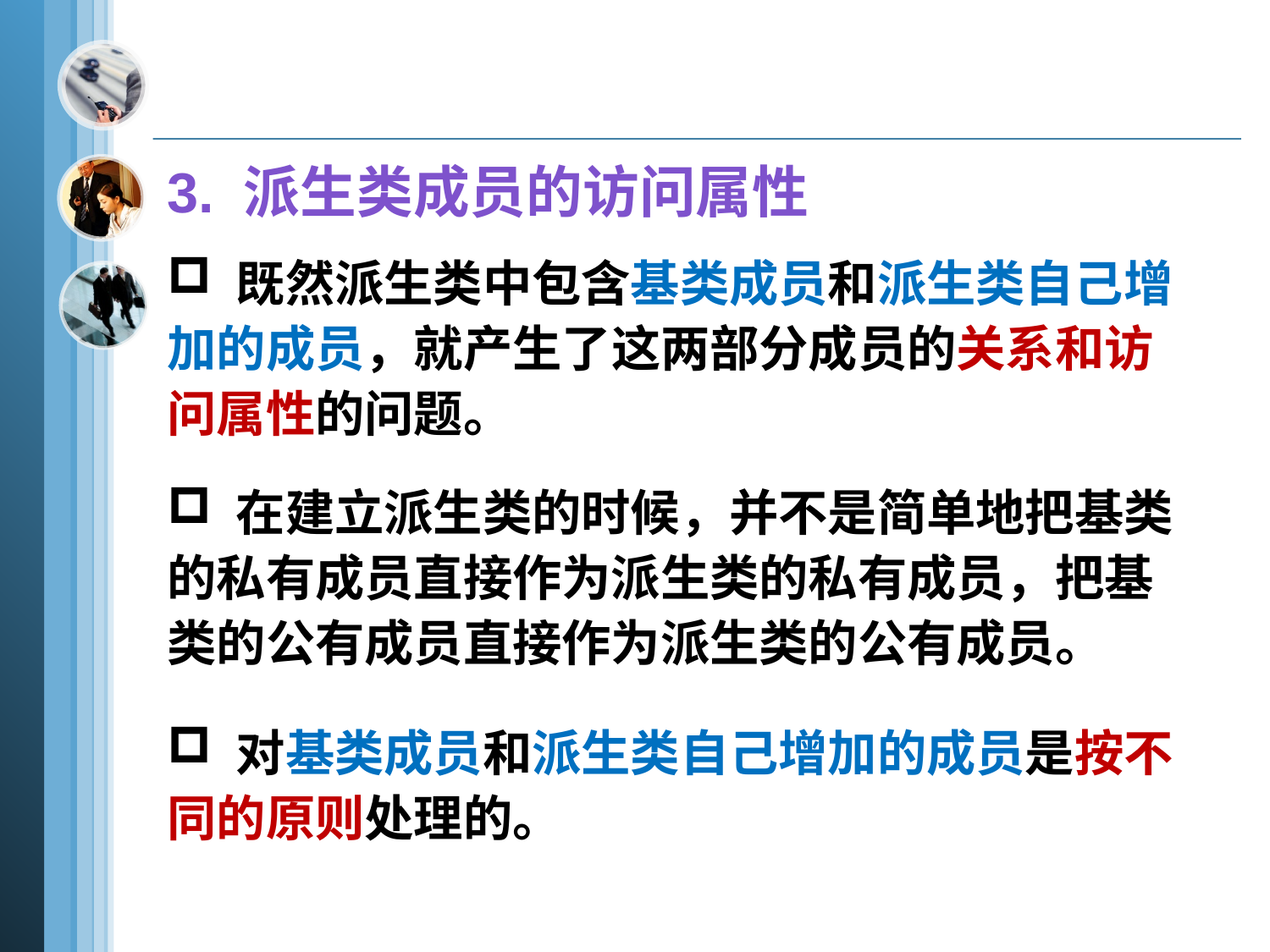

3. 派生类成员的访问属性

 既然派生类中包含基类成员和派生类自己增加的成员，就产生了这两部分成员的关系和访问属性的问题。
 在建立派生类的时候，并不是简单地把基类的私有成员直接作为派生类的私有成员，把基类的公有成员直接作为派生类的公有成员。
 对基类成员和派生类自己增加的成员是按不同的原则处理的。